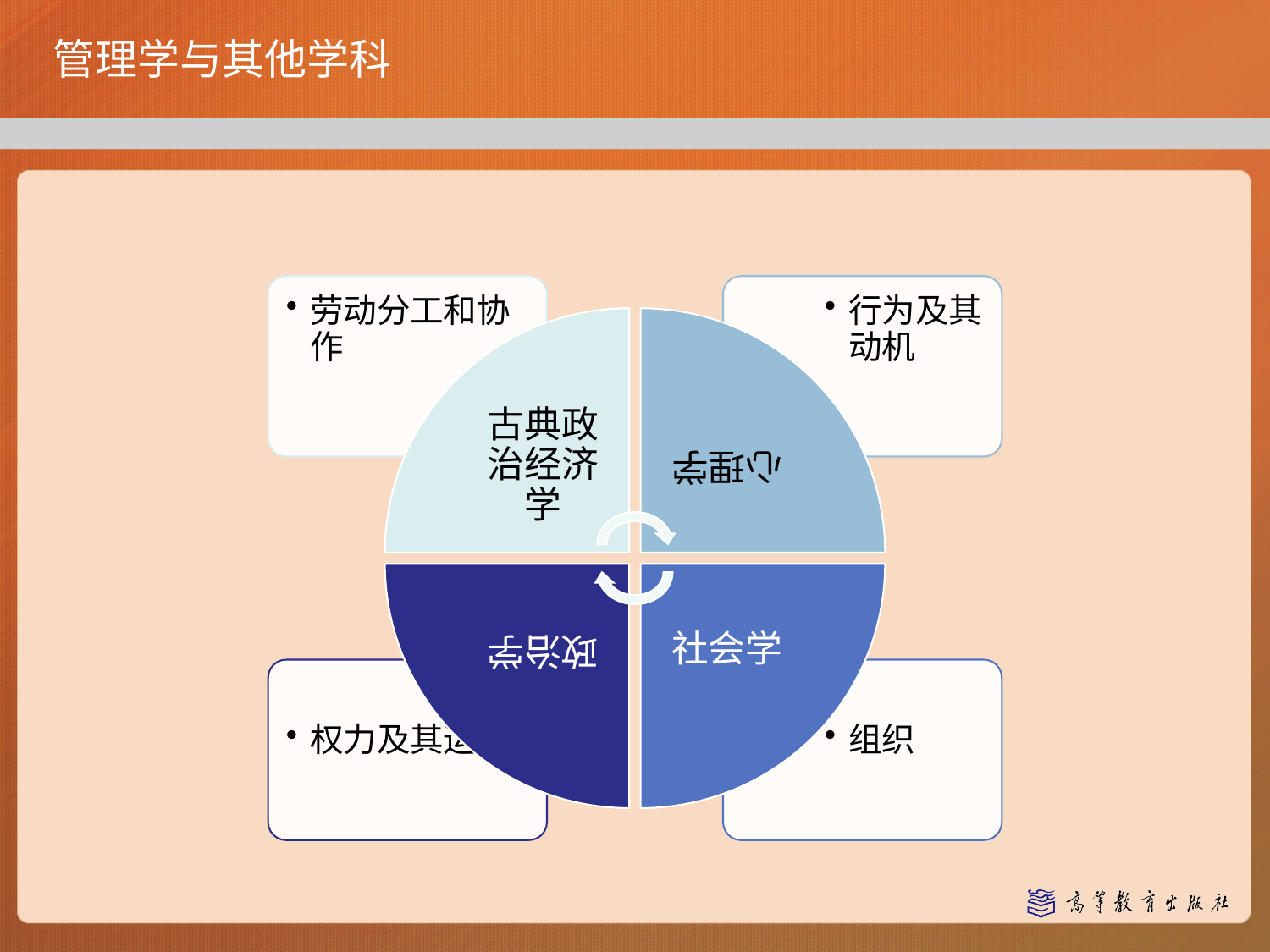

# 管理学与其他学科
组织
权力及其运行
行为及其动机
劳动分工和协作
古典政治经济学
心理学
社会学
政治学